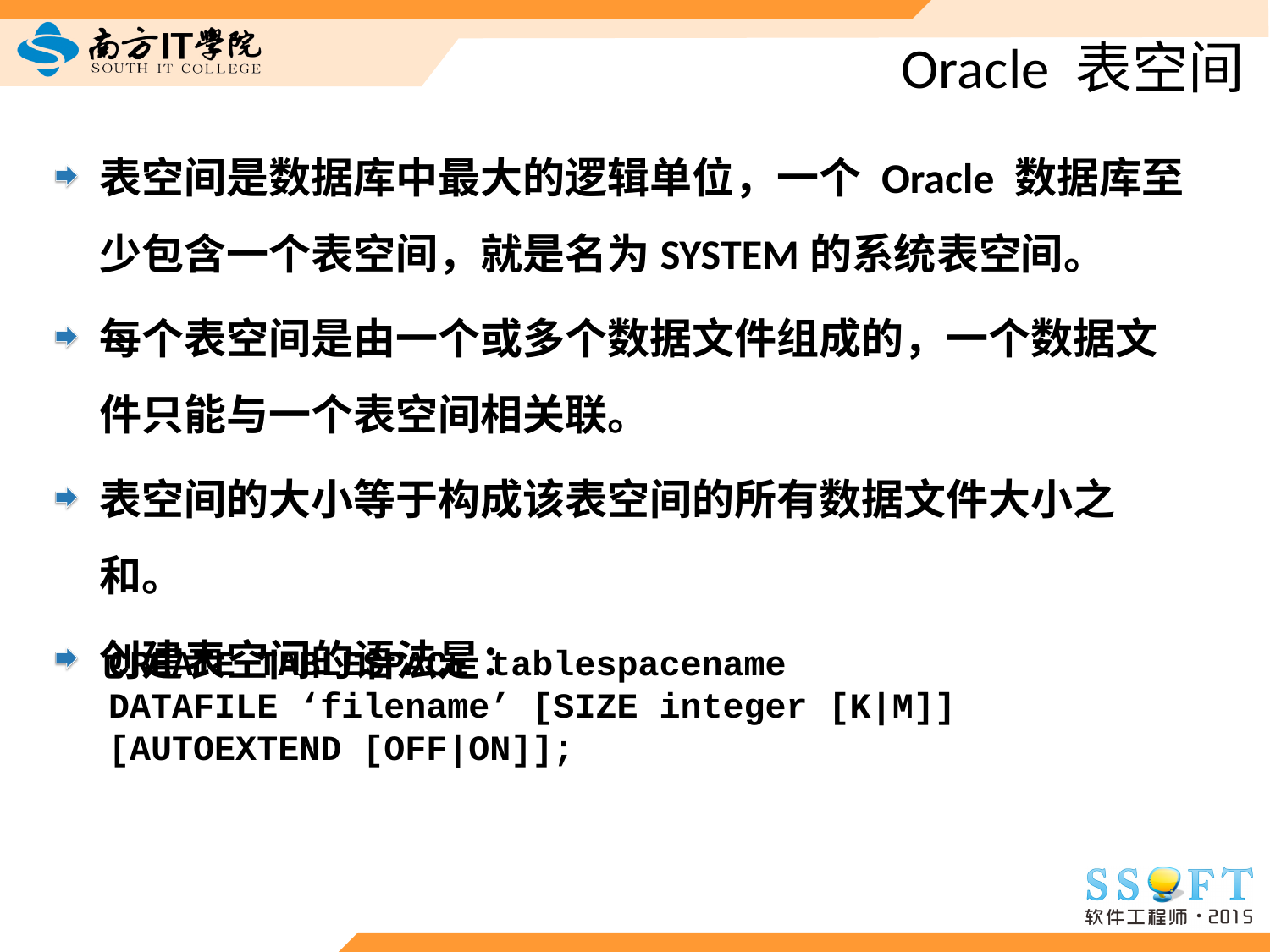

# Oracle 表空间
表空间是数据库中最大的逻辑单位，一个 Oracle 数据库至少包含一个表空间，就是名为SYSTEM的系统表空间。
每个表空间是由一个或多个数据文件组成的，一个数据文件只能与一个表空间相关联。
表空间的大小等于构成该表空间的所有数据文件大小之和。
创建表空间的语法是：
CREATE TABLESPACE tablespacename
DATAFILE ‘filename’ [SIZE integer [K|M]]
[AUTOEXTEND [OFF|ON]];